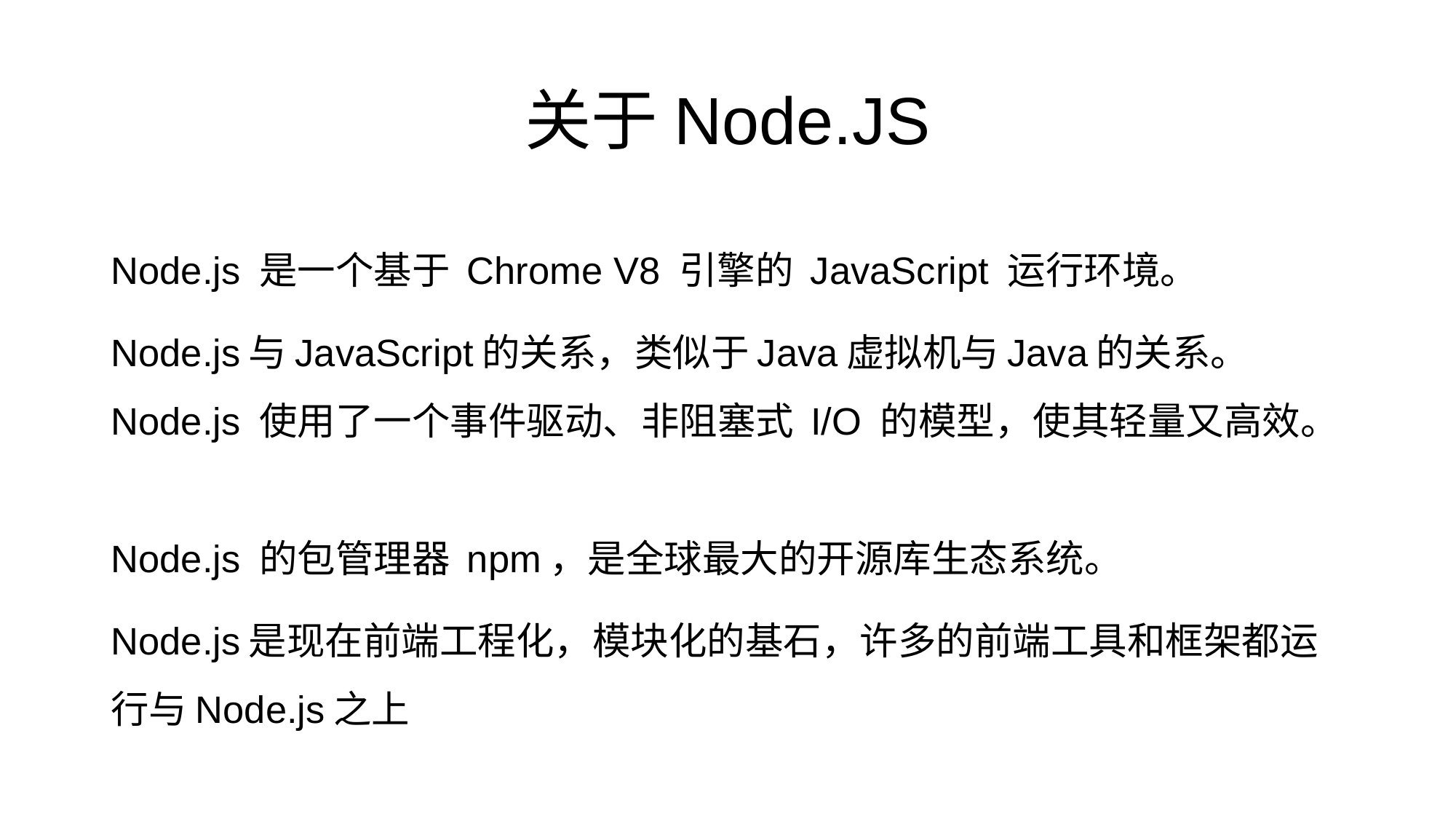

# 关于Node.JS
Node.js 是一个基于 Chrome V8 引擎的 JavaScript 运行环境。
Node.js与JavaScript的关系，类似于Java虚拟机与Java的关系。 
Node.js 使用了一个事件驱动、非阻塞式 I/O 的模型，使其轻量又高效。 
Node.js 的包管理器 npm，是全球最大的开源库生态系统。
Node.js是现在前端工程化，模块化的基石，许多的前端工具和框架都运行与Node.js之上